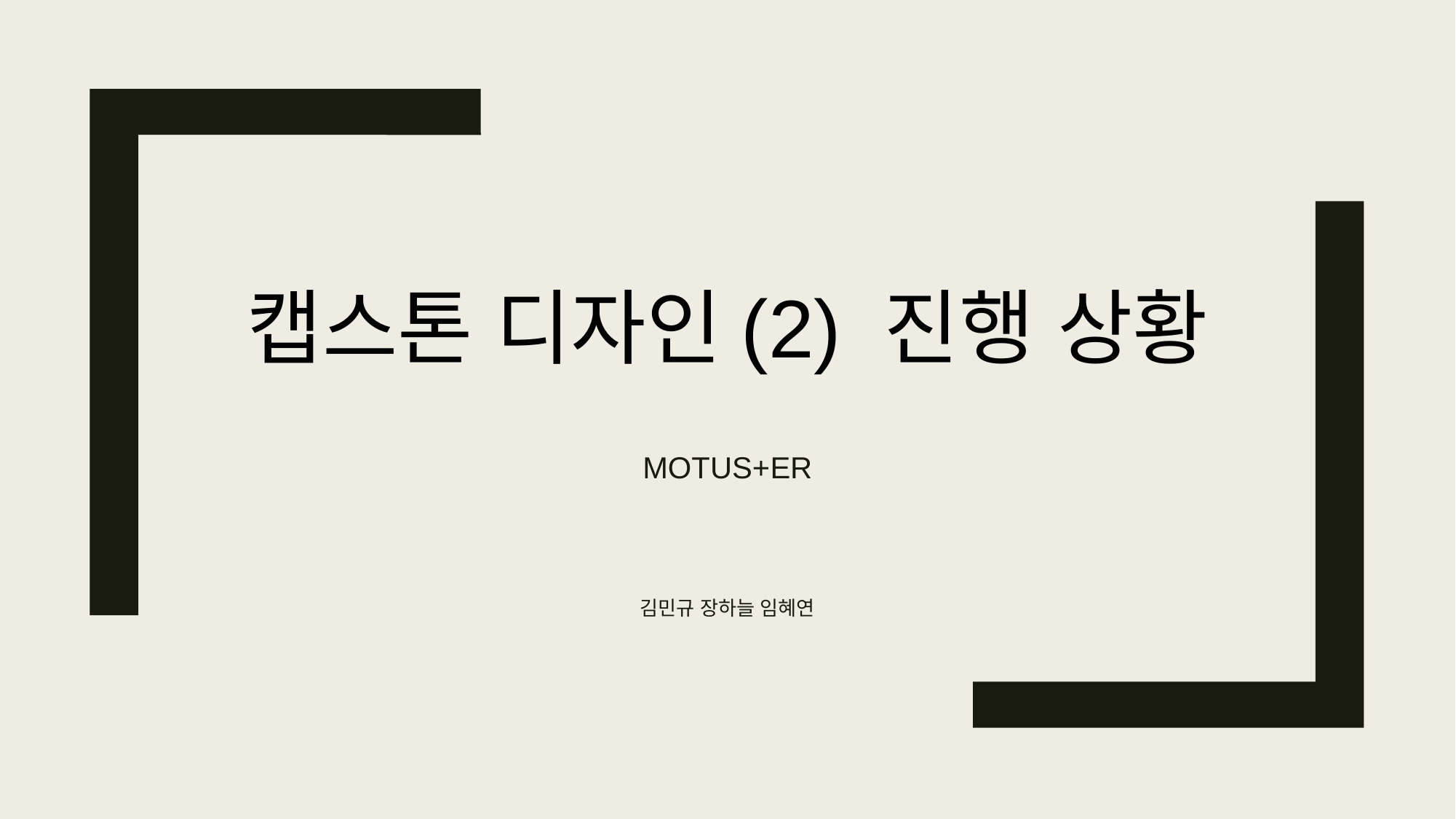

캡스톤 디자인(2) 진행 상황
MOTUS+ER

김민규 장하늘 임혜연